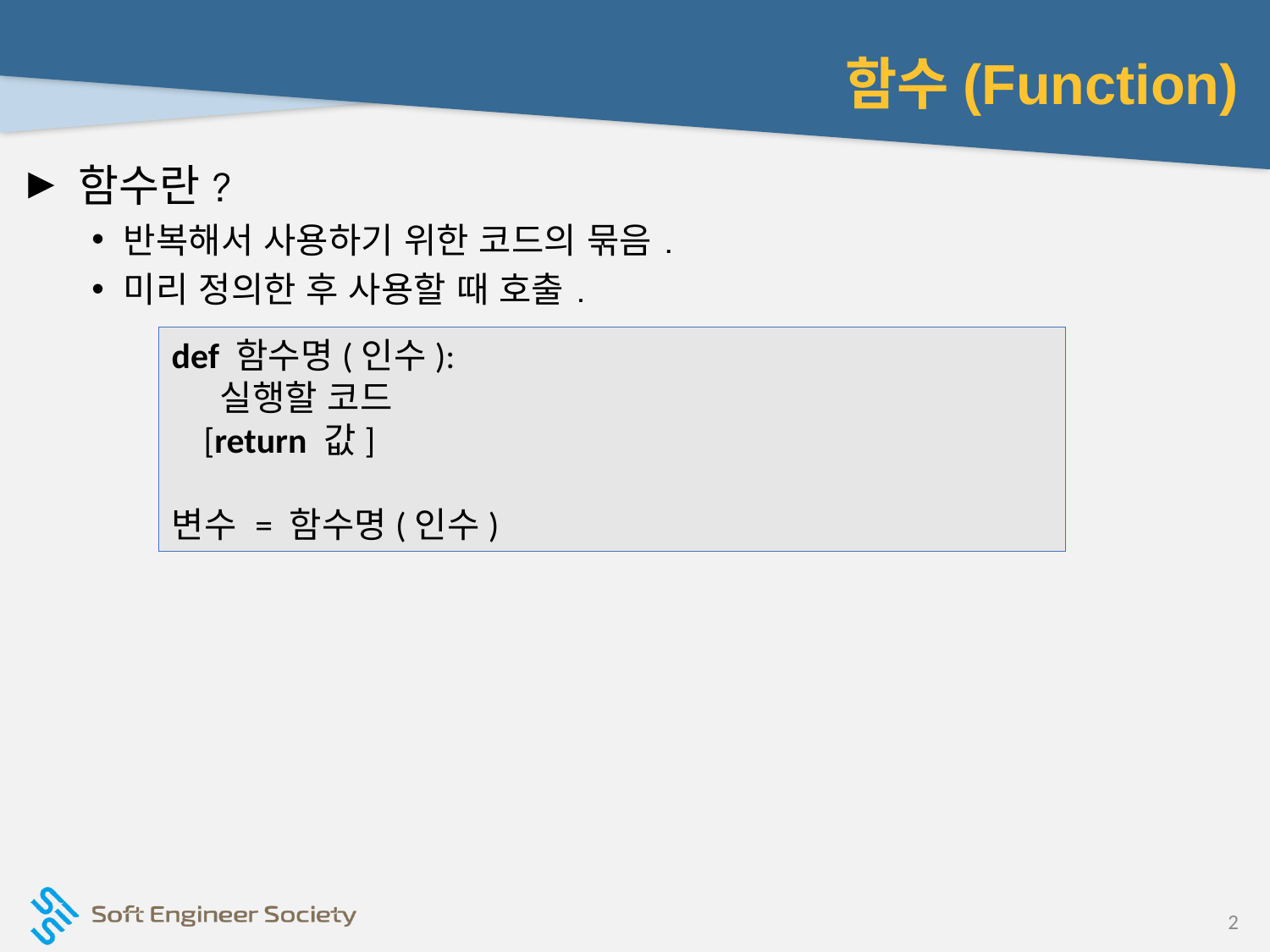

# 함수(Function)
함수란?
반복해서 사용하기 위한 코드의 묶음.
미리 정의한 후 사용할 때 호출.
def 함수명(인수):
    실행할 코드
    [return 값]

변수 = 함수명(인수)
2